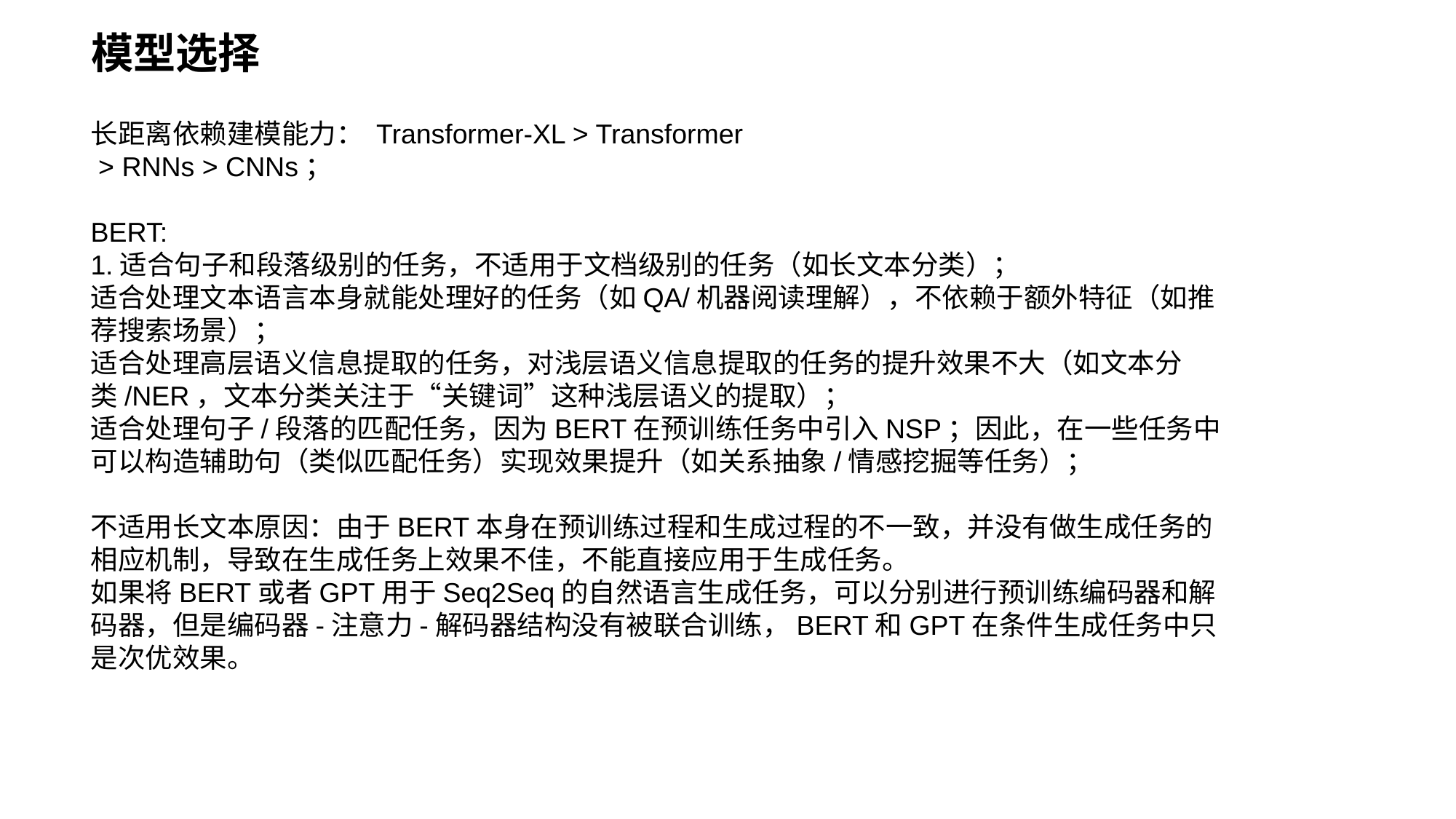

# 模型选择
长距离依赖建模能力： Transformer-XL > Transformer
 > RNNs > CNNs；

BERT:
1.适合句子和段落级别的任务，不适用于文档级别的任务（如长文本分类）；
适合处理文本语言本身就能处理好的任务（如QA/机器阅读理解），不依赖于额外特征（如推荐搜索场景）；
适合处理高层语义信息提取的任务，对浅层语义信息提取的任务的提升效果不大（如文本分类/NER，文本分类关注于“关键词”这种浅层语义的提取）；
适合处理句子/段落的匹配任务，因为BERT在预训练任务中引入NSP；因此，在一些任务中可以构造辅助句（类似匹配任务）实现效果提升（如关系抽象/情感挖掘等任务）；

不适用长文本原因：由于BERT本身在预训练过程和生成过程的不一致，并没有做生成任务的相应机制，导致在生成任务上效果不佳，不能直接应用于生成任务。
如果将BERT或者GPT用于Seq2Seq的自然语言生成任务，可以分别进行预训练编码器和解码器，但是编码器-注意力-解码器结构没有被联合训练，BERT和GPT在条件生成任务中只是次优效果。